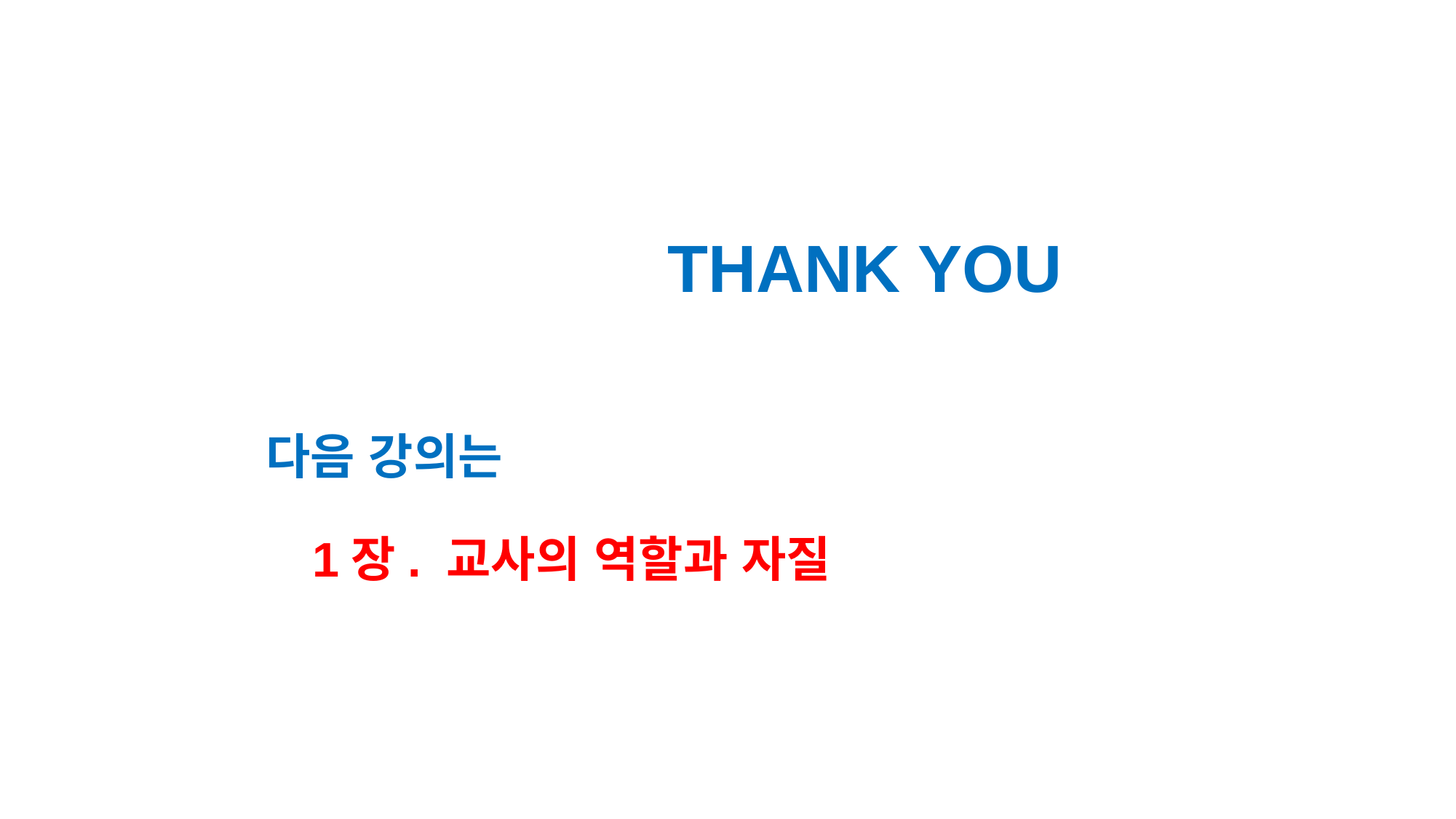

THANK YOU
다음 강의는
# 1장. 교사의 역할과 자질